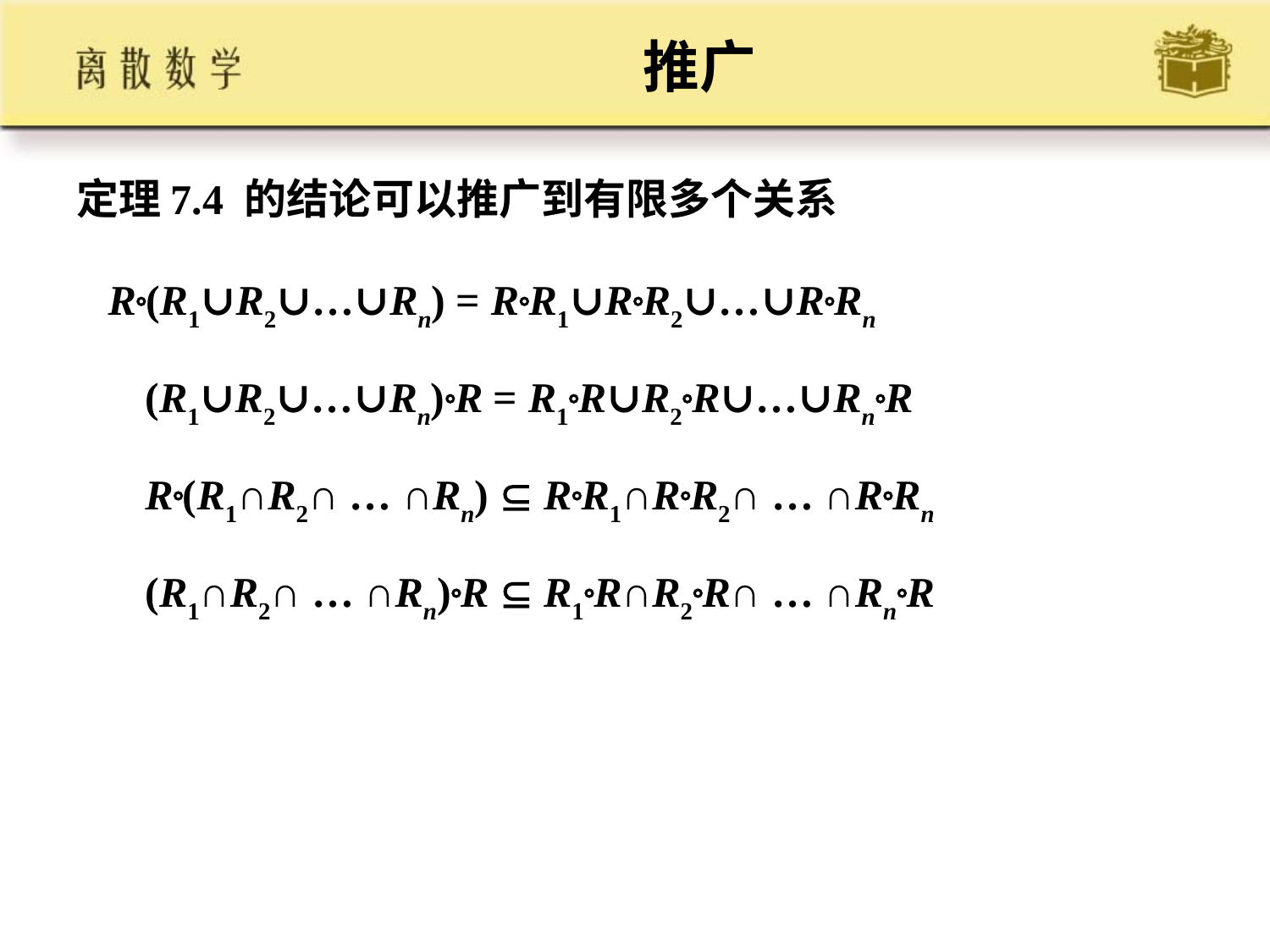

# 推广
定理7.4 的结论可以推广到有限多个关系
   R°(R1∪R2∪…∪Rn) = R°R1∪R°R2∪…∪R°Rn
  (R1∪R2∪…∪Rn)°R = R1°R∪R2°R∪…∪Rn°R
  R°(R1∩R2∩ … ∩Rn) ⊆ R°R1∩R°R2∩ … ∩R°Rn
  (R1∩R2∩ … ∩Rn)°R ⊆ R1°R∩R2°R∩ … ∩Rn°R
25